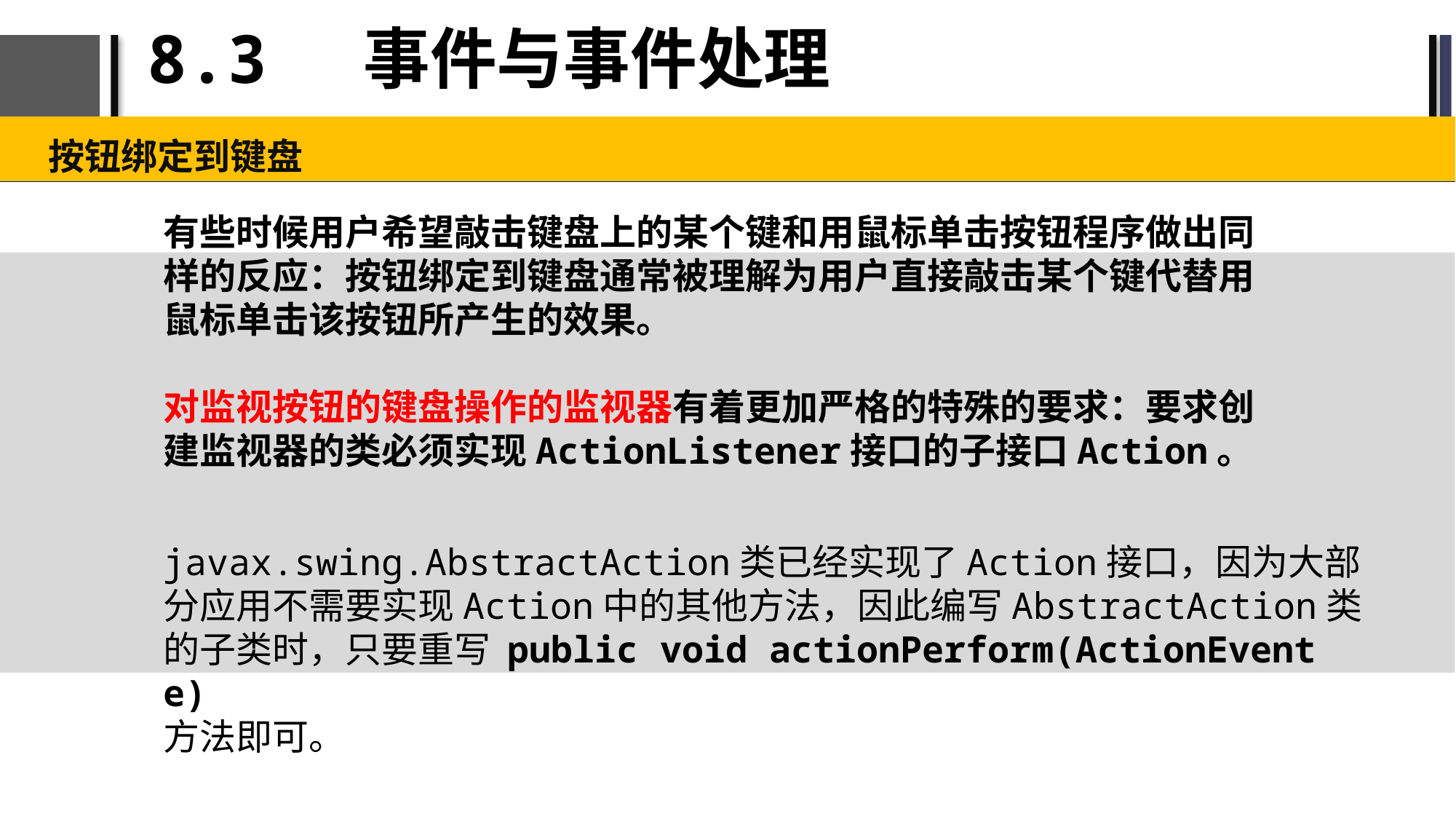

# 8.3  事件与事件处理

按钮绑定到键盘

有些时候用户希望敲击键盘上的某个键和用鼠标单击按钮程序做出同样的反应：按钮绑定到键盘通常被理解为用户直接敲击某个键代替用鼠标单击该按钮所产生的效果。

对监视按钮的键盘操作的监视器有着更加严格的特殊的要求：要求创建监视器的类必须实现ActionListener接口的子接口Action。
javax.swing.AbstractAction类已经实现了Action接口，因为大部分应用不需要实现Action中的其他方法，因此编写AbstractAction类的子类时，只要重写 public void actionPerform(ActionEvent e)
方法即可。